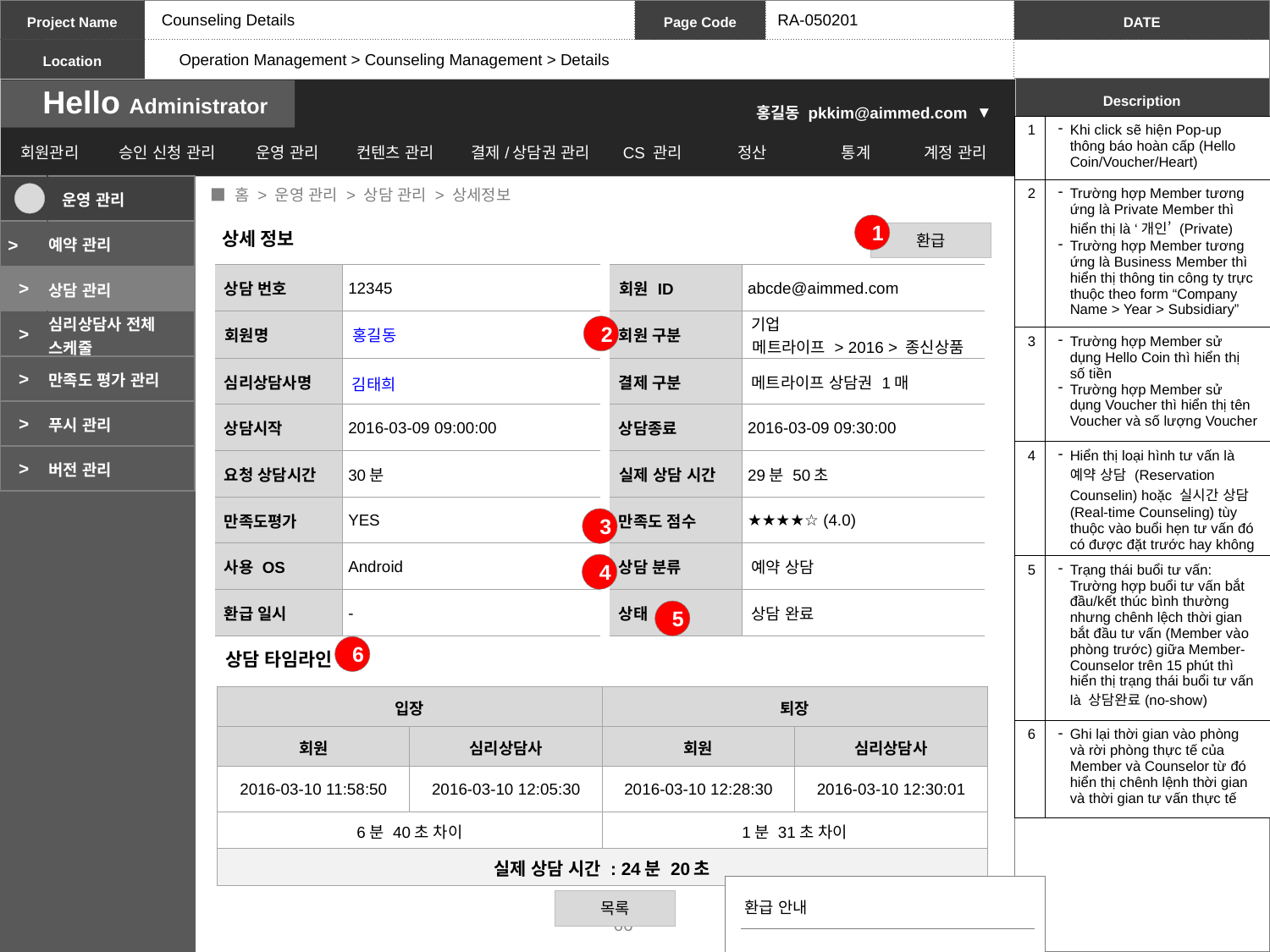

Counseling Details
RA-050201
Operation Management > Counseling Management > Details
| 1 | Khi click sẽ hiện Pop-up thông báo hoàn cấp (Hello Coin/Voucher/Heart) |
| --- | --- |
| 2 | Trường hợp Member tương ứng là Private Member thì hiển thị là ‘개인’ (Private) Trường hợp Member tương ứng là Business Member thì hiển thị thông tin công ty trực thuộc theo form “Company Name > Year > Subsidiary” |
| 3 | Trường hợp Member sử dụng Hello Coin thì hiển thị số tiền Trường hợp Member sử dụng Voucher thì hiển thị tên Voucher và số lượng Voucher |
| 4 | Hiển thị loại hình tư vấn là 예약 상담 (Reservation Counselin) hoặc 실시간 상담 (Real-time Counseling) tùy thuộc vào buổi hẹn tư vấn đó có được đặt trước hay không |
| 5 | Trạng thái buổi tư vấn: Trường hợp buổi tư vấn bắt đầu/kết thúc bình thường nhưng chênh lệch thời gian bắt đầu tư vấn (Member vào phòng trước) giữa Member-Counselor trên 15 phút thì hiển thị trạng thái buổi tư vấn là 상담완료(no-show) |
| 6 | Ghi lại thời gian vào phòng và rời phòng thực tế của Member và Counselor từ đó hiển thị chênh lệnh thời gian và thời gian tư vấn thực tế |
   ■ 홈 > 운영 관리 > 상담 관리 > 상세정보

|  | 운영 관리 |
| --- | --- |
| > | 예약 관리 |
| > | 상담 관리 |
| > | 심리상담사 전체 스케줄 |
| > | 만족도 평가 관리 |
| > | 푸시 관리 |
| > | 버전 관리 |

1
상세 정보
환급
| 상담 번호 | 12345 |  | 회원 ID | abcde@aimmed.com |
| --- | --- | --- | --- | --- |
| 회원명 | 홍길동 |  | 회원 구분 | 기업 메트라이프 > 2016 > 종신상품 |
| 심리상담사명 | 김태희 |  | 결제 구분 | 메트라이프 상담권 1매 |
| 상담시작 | 2016-03-09 09:00:00 |  | 상담종료 | 2016-03-09 09:30:00 |
| 요청 상담시간 | 30분 |  | 실제 상담 시간 | 29분 50초 |
| 만족도평가 | YES |  | 만족도 점수 | ★★★★☆ (4.0) |
| 사용 OS | Android |  | 상담 분류 | 예약 상담 |
| 환급 일시 | - |  | 상태 | 상담 완료 |
2
3
4
5
6
상담 타임라인
| 입장 |  | 퇴장 |  |
| --- | --- | --- | --- |
| 회원 | 심리상담사 | 회원 | 심리상담사 |
| 2016-03-10 11:58:50 | 2016-03-10 12:05:30 | 2016-03-10 12:28:30 | 2016-03-10 12:30:01 |
| 6분 40초 차이 |  | 1분 31초 차이 |  |
| 실제 상담 시간 : 24분 20초 |  |  |  |

환급 안내
환급 상태로 변경하시겠습니까?
헬로코인/상담권, 하트는 수동으로 환급하세요.
취소
확인
목록
66